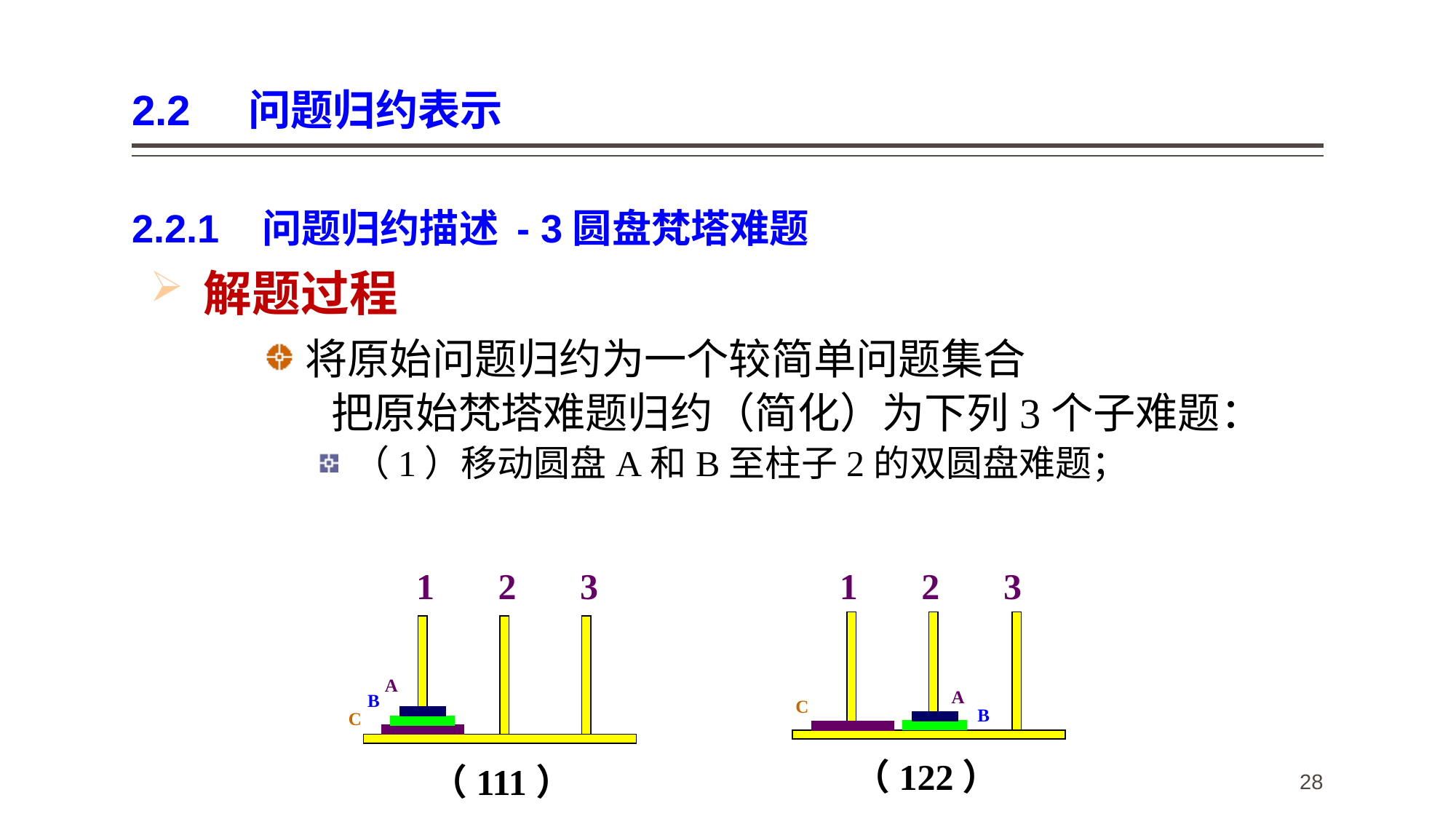

# 2.2    问题归约表示
2.2.1   问题归约描述 - 3圆盘梵塔难题
 解题过程
将原始问题归约为一个较简单问题集合
      把原始梵塔难题归约（简化）为下列3个子难题：
（1）移动圆盘A和B至柱子2的双圆盘难题；
1       2       3

A
B
C

1       2       3

A
C
B

（122）
28
（111）